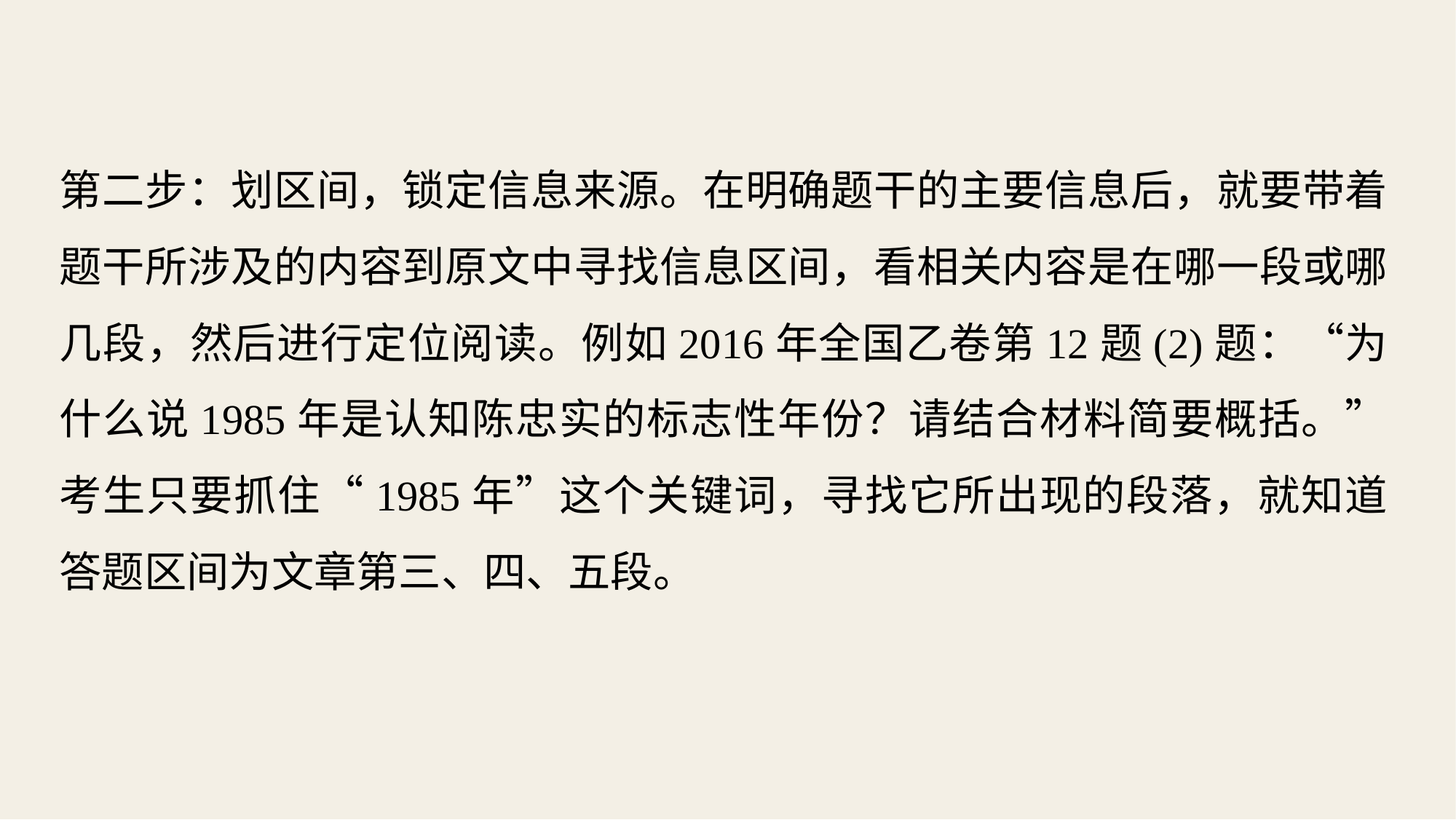

第二步：划区间，锁定信息来源。在明确题干的主要信息后，就要带着题干所涉及的内容到原文中寻找信息区间，看相关内容是在哪一段或哪几段，然后进行定位阅读。例如2016年全国乙卷第12题(2)题：“为什么说1985年是认知陈忠实的标志性年份？请结合材料简要概括。”考生只要抓住“1985年”这个关键词，寻找它所出现的段落，就知道答题区间为文章第三、四、五段。